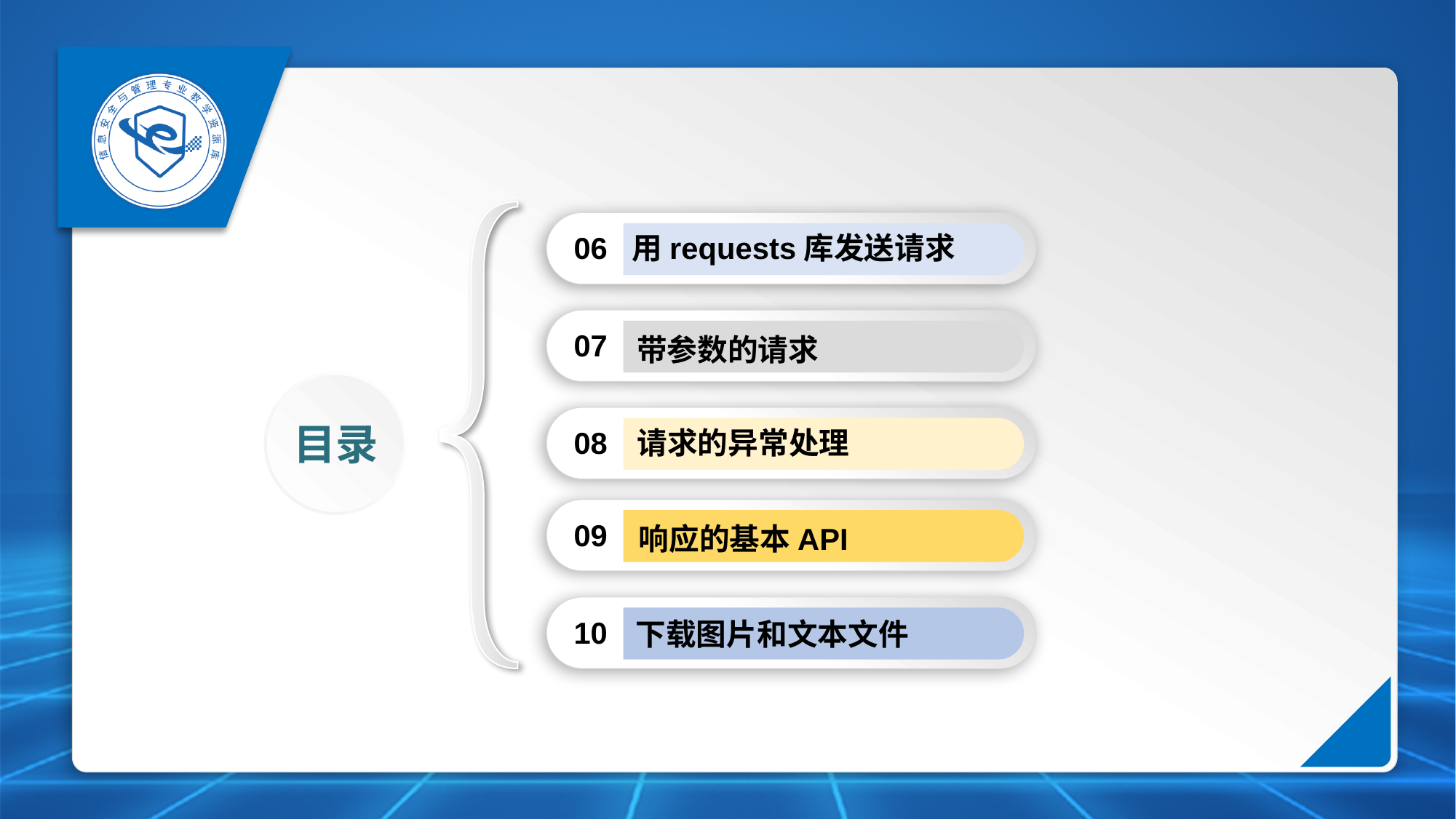

06
用requests库发送请求

07
带参数的请求

08
请求的异常处理
目录

09
响应的基本API

10
下载图片和文本文件